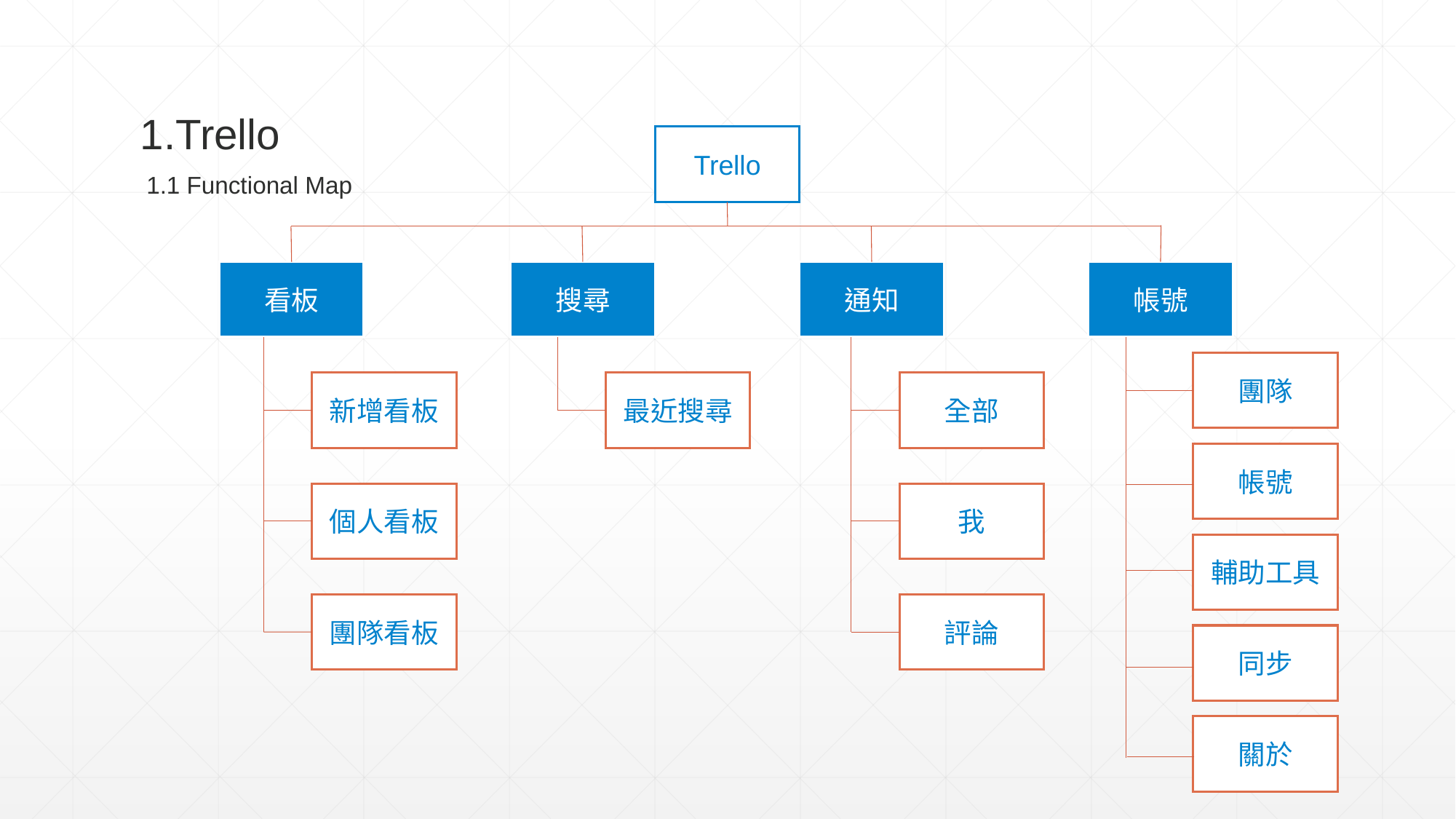

1.Trello
Trello
1.1 Functional Map
看板
通知
帳號
搜尋
團隊
新增看板
最近搜尋
全部
帳號
個人看板
我
輔助工具
團隊看板
評論
同步
關於